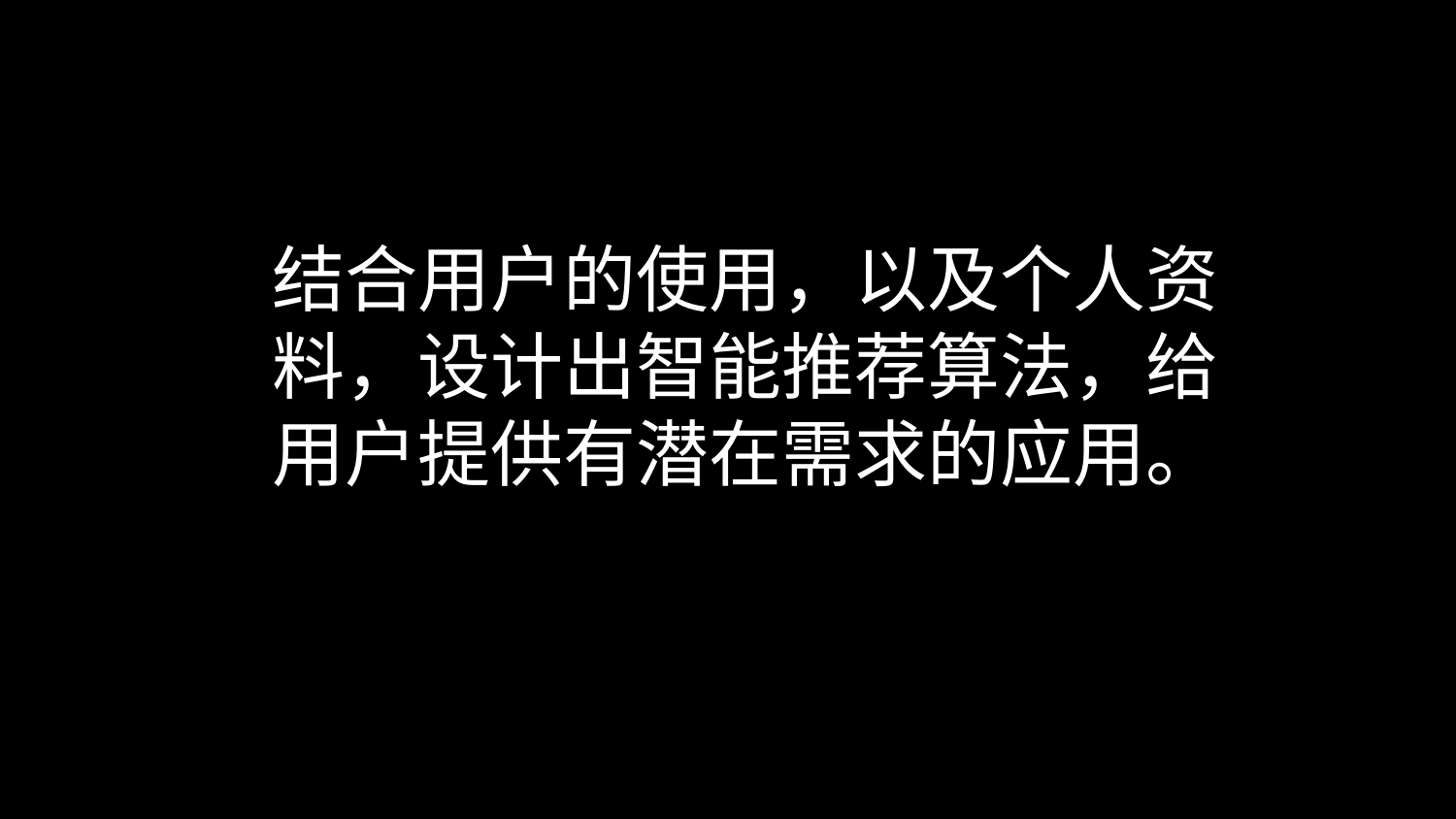

结合用户的使用，以及个人资料，设计出智能推荐算法，给用户提供有潜在需求的应用。